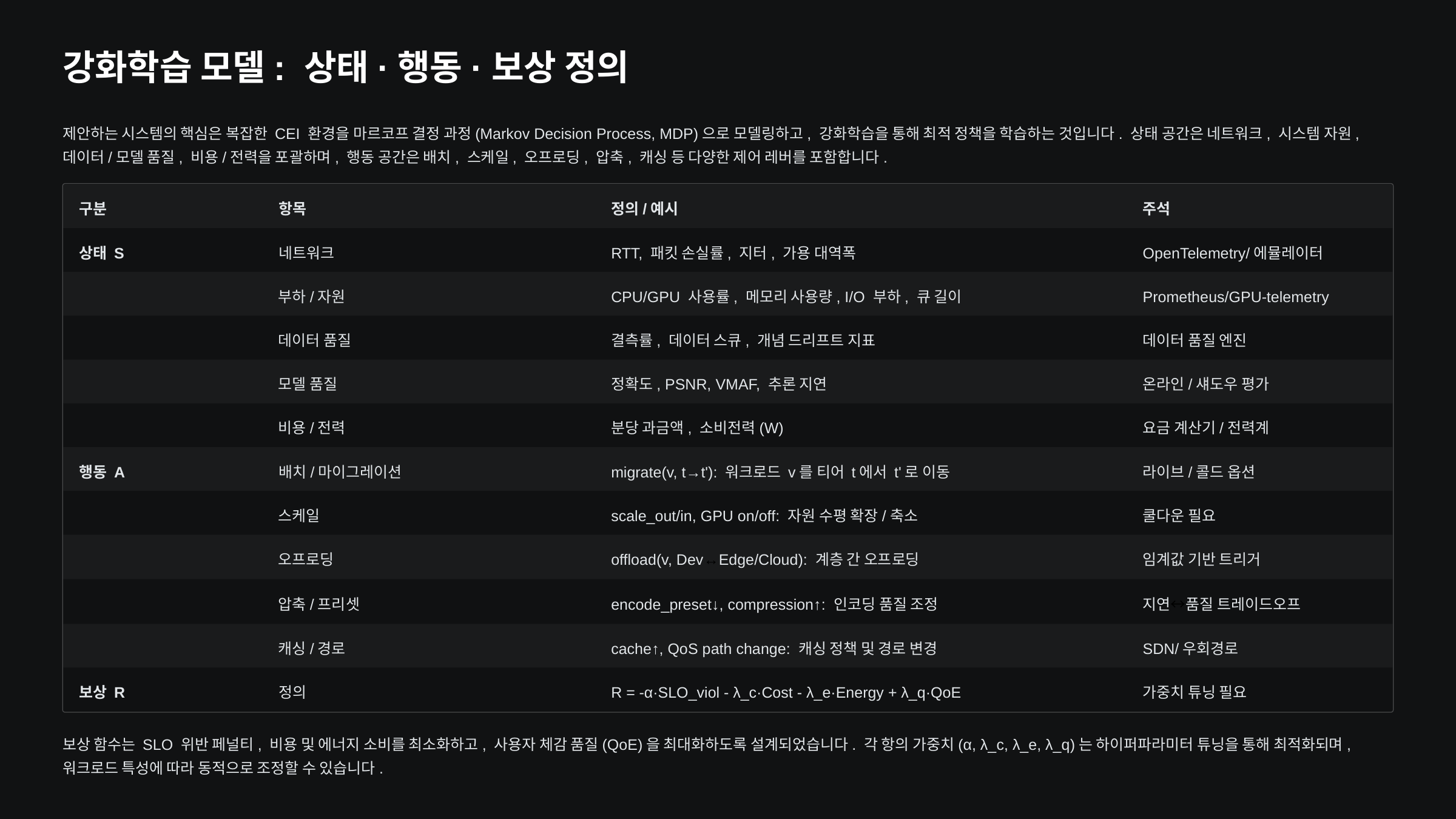

강화학습 모델: 상태·행동·보상 정의
제안하는 시스템의 핵심은 복잡한 CEI 환경을 마르코프 결정 과정(Markov Decision Process, MDP)으로 모델링하고, 강화학습을 통해 최적 정책을 학습하는 것입니다. 상태 공간은 네트워크, 시스템 자원, 데이터/모델 품질, 비용/전력을 포괄하며, 행동 공간은 배치, 스케일, 오프로딩, 압축, 캐싱 등 다양한 제어 레버를 포함합니다.

구분
항목
정의/예시
주석

상태 S
네트워크
RTT, 패킷 손실률, 지터, 가용 대역폭
OpenTelemetry/에뮬레이터

부하/자원
CPU/GPU 사용률, 메모리 사용량, I/O 부하, 큐 길이
Prometheus/GPU-telemetry

데이터 품질
결측률, 데이터 스큐, 개념 드리프트 지표
데이터 품질 엔진

모델 품질
정확도, PSNR, VMAF, 추론 지연
온라인/섀도우 평가

비용/전력
분당 과금액, 소비전력(W)
요금 계산기/전력계

행동 A
배치/마이그레이션
migrate(v, t→t'): 워크로드 v를 티어 t에서 t'로 이동
라이브/콜드 옵션

스케일
scale_out/in, GPU on/off: 자원 수평 확장/축소
쿨다운 필요

오프로딩
offload(v, Dev↔Edge/Cloud): 계층 간 오프로딩
임계값 기반 트리거

압축/프리셋
encode_preset↓, compression↑: 인코딩 품질 조정
지연↔품질 트레이드오프

캐싱/경로
cache↑, QoS path change: 캐싱 정책 및 경로 변경
SDN/우회경로

보상 R
정의
R = -α·SLO_viol - λ_c·Cost - λ_e·Energy + λ_q·QoE
가중치 튜닝 필요
보상 함수는 SLO 위반 페널티, 비용 및 에너지 소비를 최소화하고, 사용자 체감 품질(QoE)을 최대화하도록 설계되었습니다. 각 항의 가중치(α, λ_c, λ_e, λ_q)는 하이퍼파라미터 튜닝을 통해 최적화되며, 워크로드 특성에 따라 동적으로 조정할 수 있습니다.